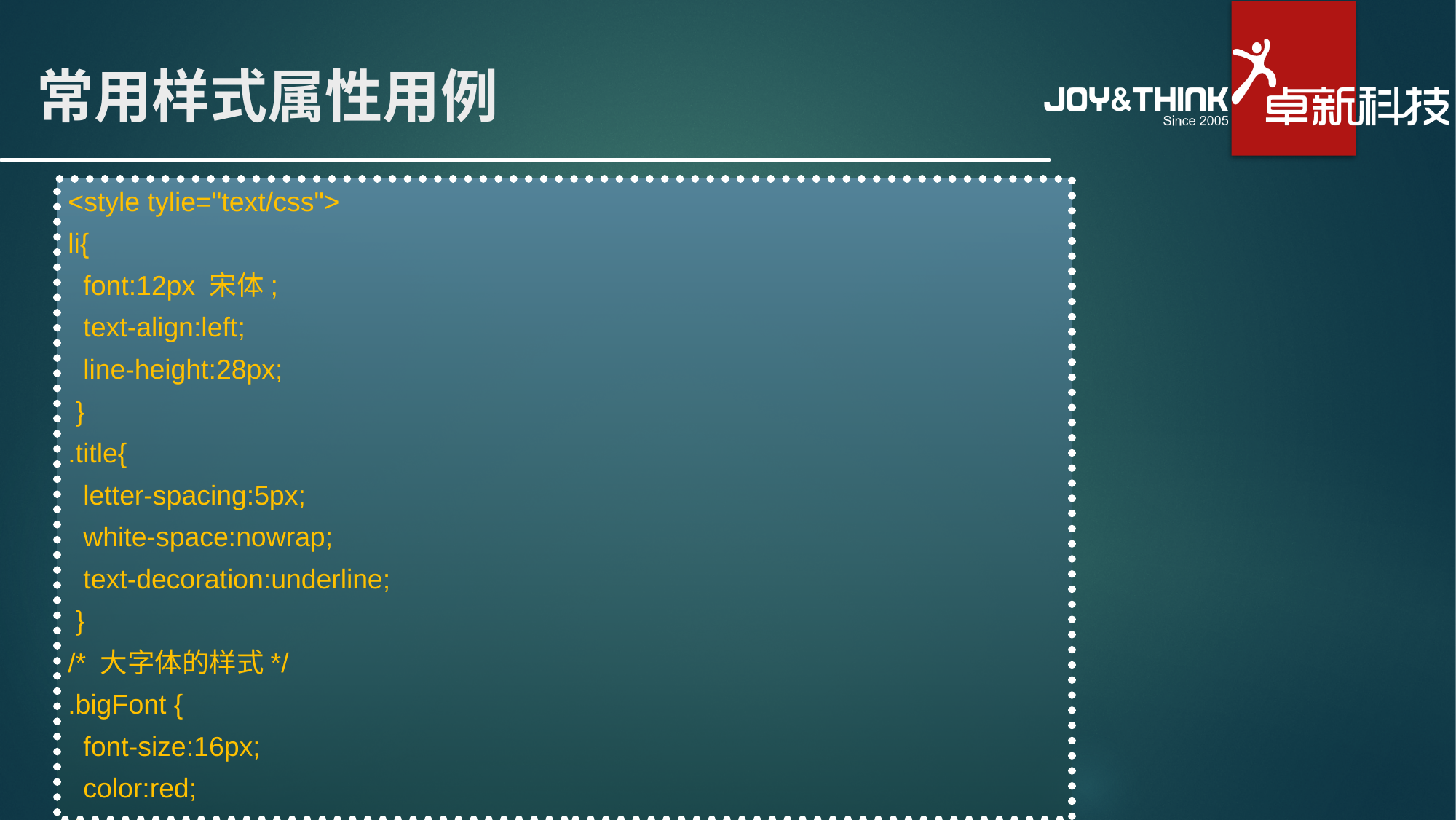

# 常用样式属性用例
<style tylie="text/css">
li{
  font:12px 宋体;
  text-align:left;
  line-height:28px;
 }
.title{
  letter-spacing:5px;
  white-space:nowrap;
  text-decoration:underline;
 }
/* 大字体的样式*/
.bigFont {
  font-size:16px;
  color:red;
 }
</style>